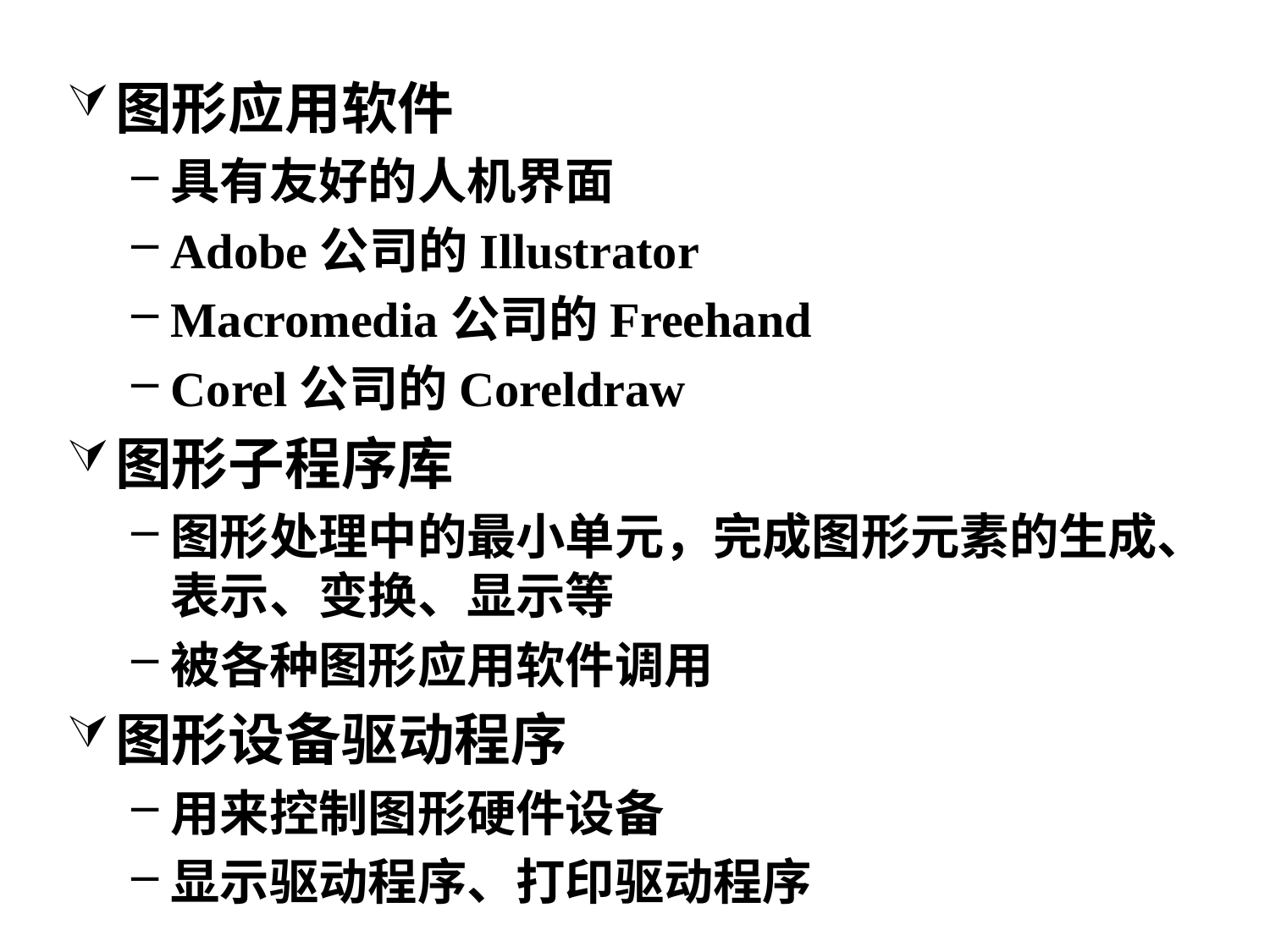

图形应用软件
具有友好的人机界面
Adobe公司的Illustrator
Macromedia公司的Freehand
Corel公司的Coreldraw
图形子程序库
图形处理中的最小单元，完成图形元素的生成、表示、变换、显示等
被各种图形应用软件调用
图形设备驱动程序
用来控制图形硬件设备
显示驱动程序、打印驱动程序